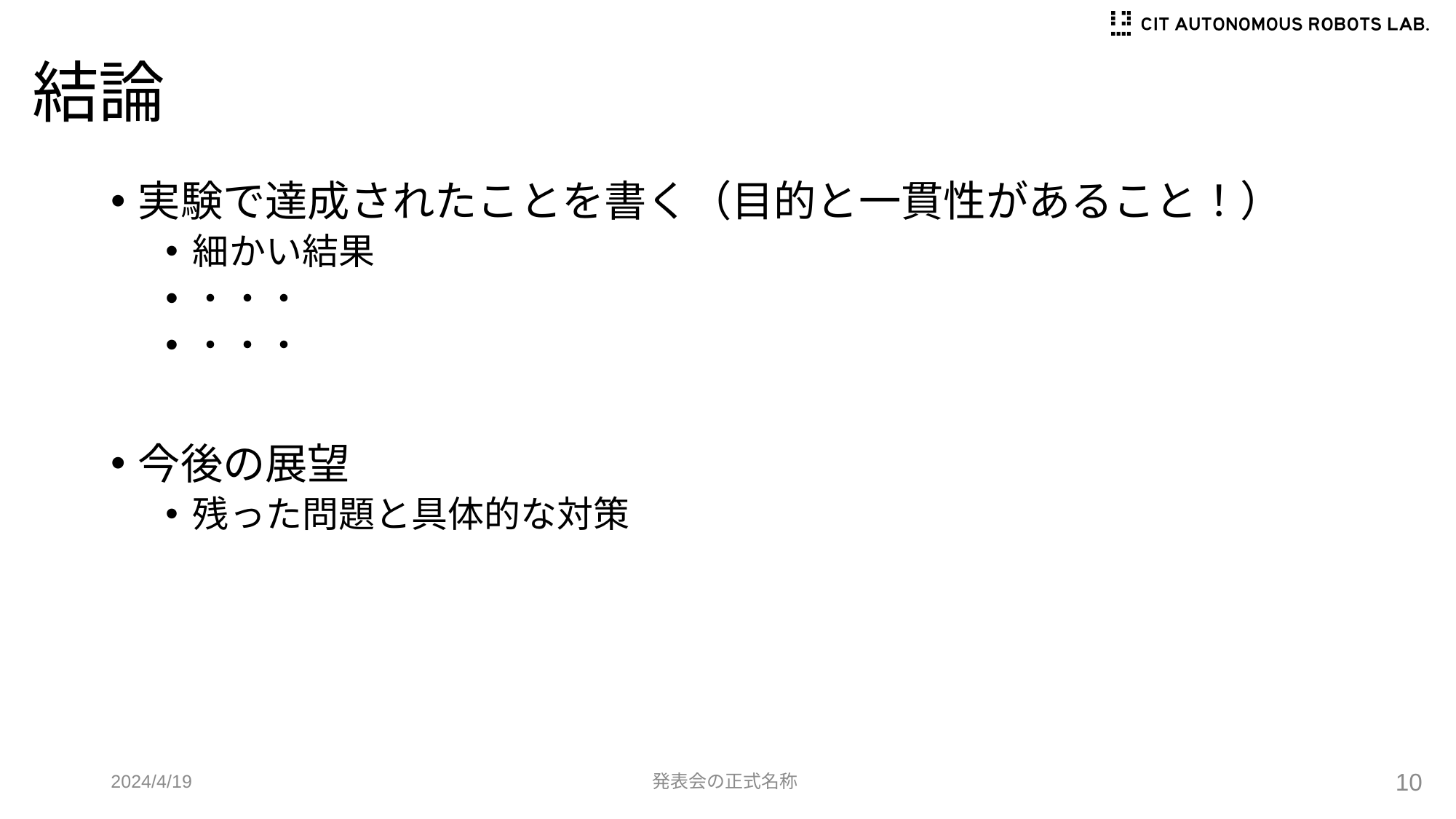

# 結論
実験で達成されたことを書く（目的と一貫性があること！）
細かい結果
・・・
・・・

今後の展望
残った問題と具体的な対策
10
2024/4/19
発表会の正式名称